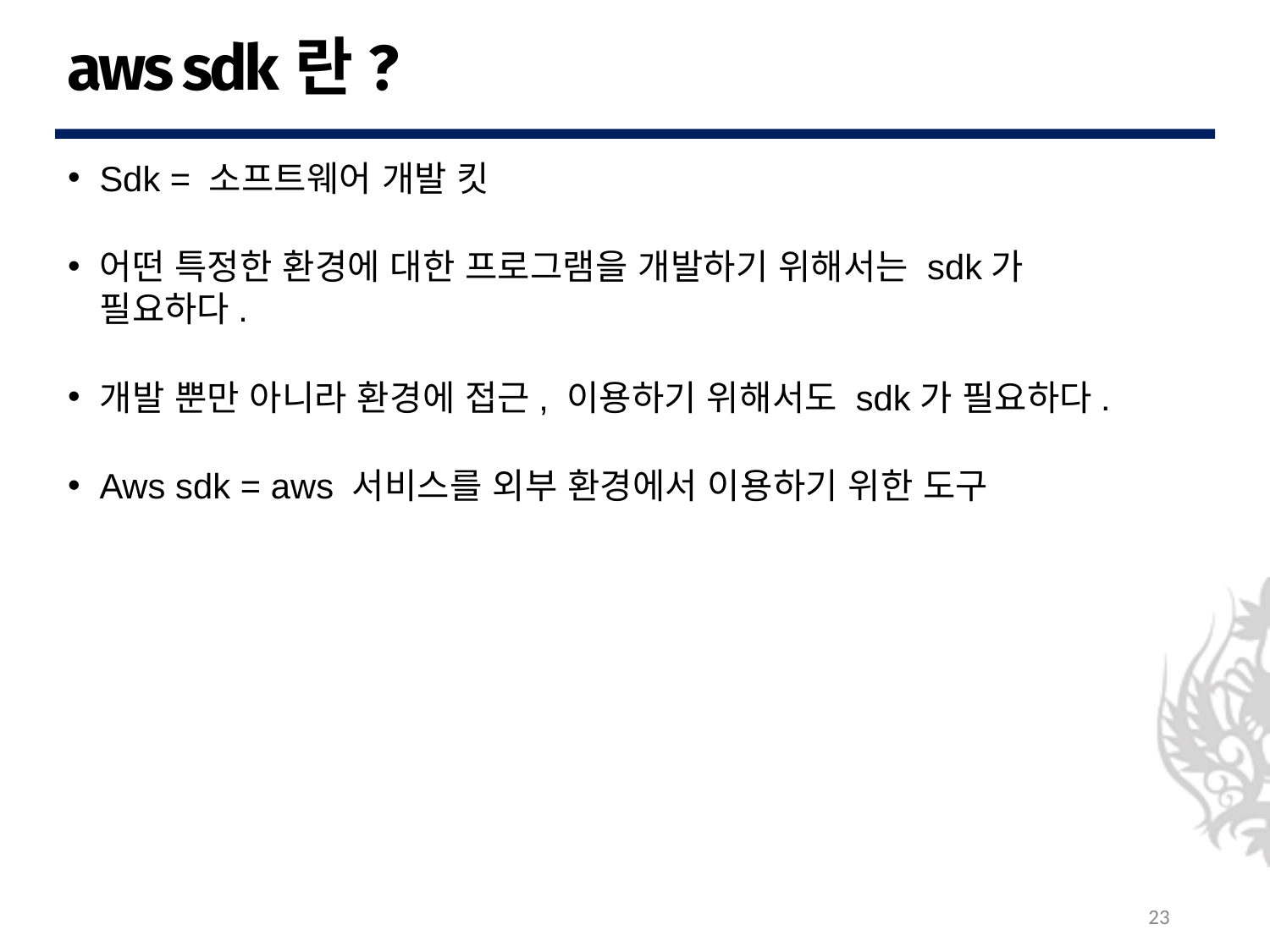

aws sdk란?
Sdk = 소프트웨어 개발 킷

어떤 특정한 환경에 대한 프로그램을 개발하기 위해서는 sdk가 필요하다.

개발 뿐만 아니라 환경에 접근, 이용하기 위해서도 sdk가 필요하다.

Aws sdk = aws 서비스를 외부 환경에서 이용하기 위한 도구
23